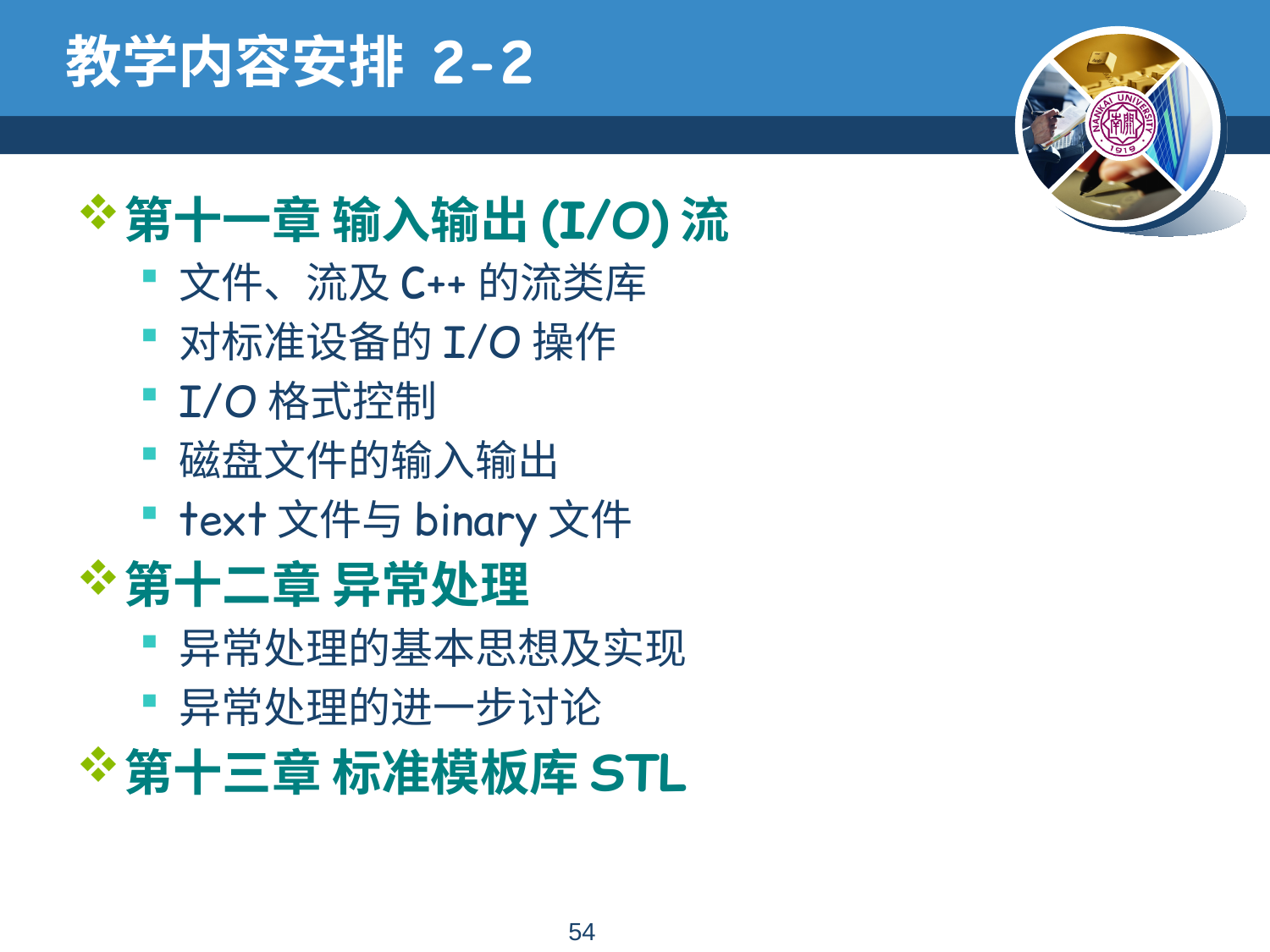

# 教学内容安排 2-2
第十一章 输入输出(I/O)流
文件、流及C++的流类库
对标准设备的I/O操作
I/O格式控制
磁盘文件的输入输出
text文件与binary文件
第十二章 异常处理
异常处理的基本思想及实现
异常处理的进一步讨论
第十三章 标准模板库STL
54